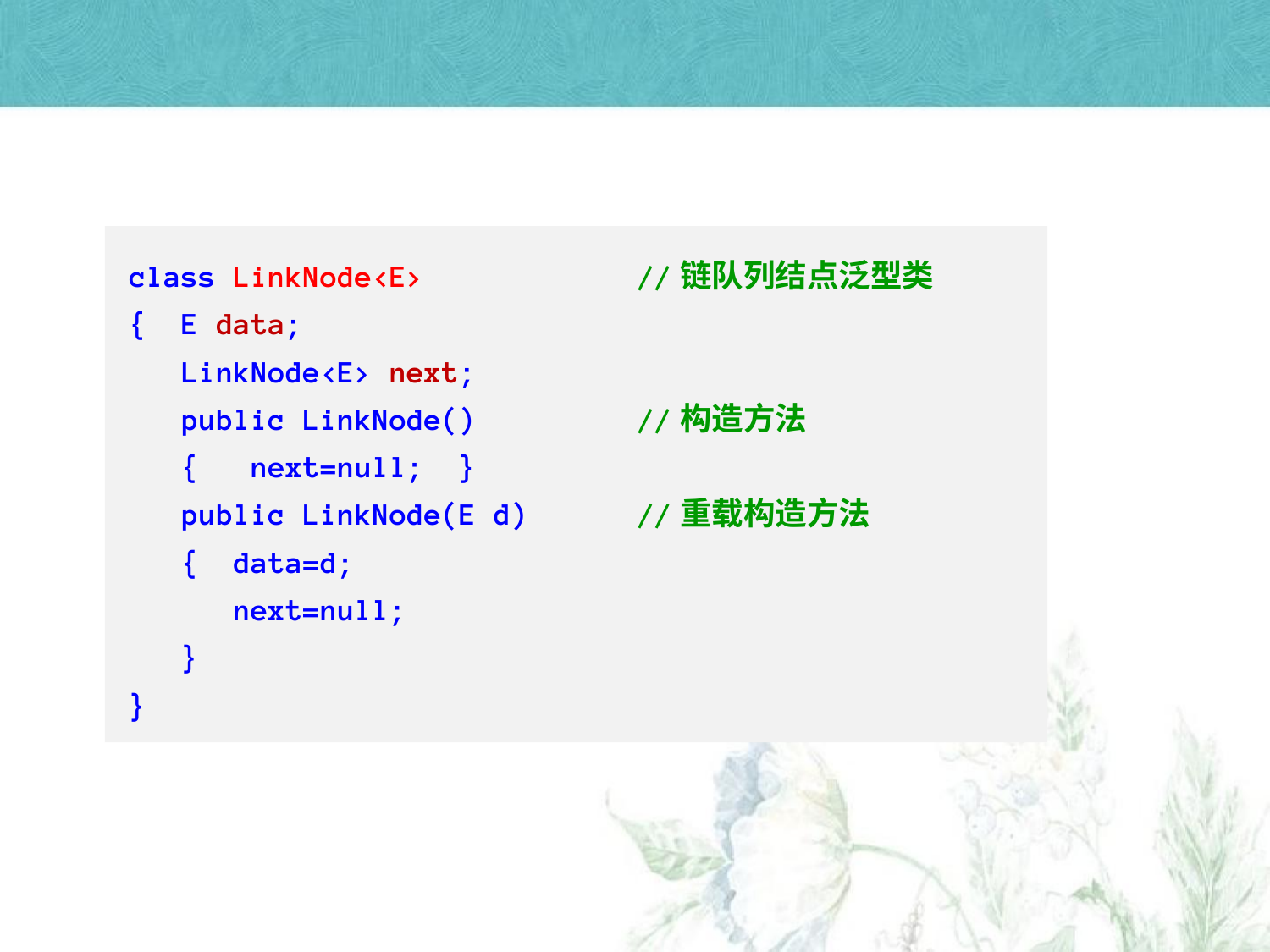

class LinkNode<E>		//链队列结点泛型类
{  E data;
   LinkNode<E> next;
   public LinkNode()		//构造方法
   {   next=null;  }
   public LinkNode(E d)	//重载构造方法
   {  data=d;
      next=null;
   }
}